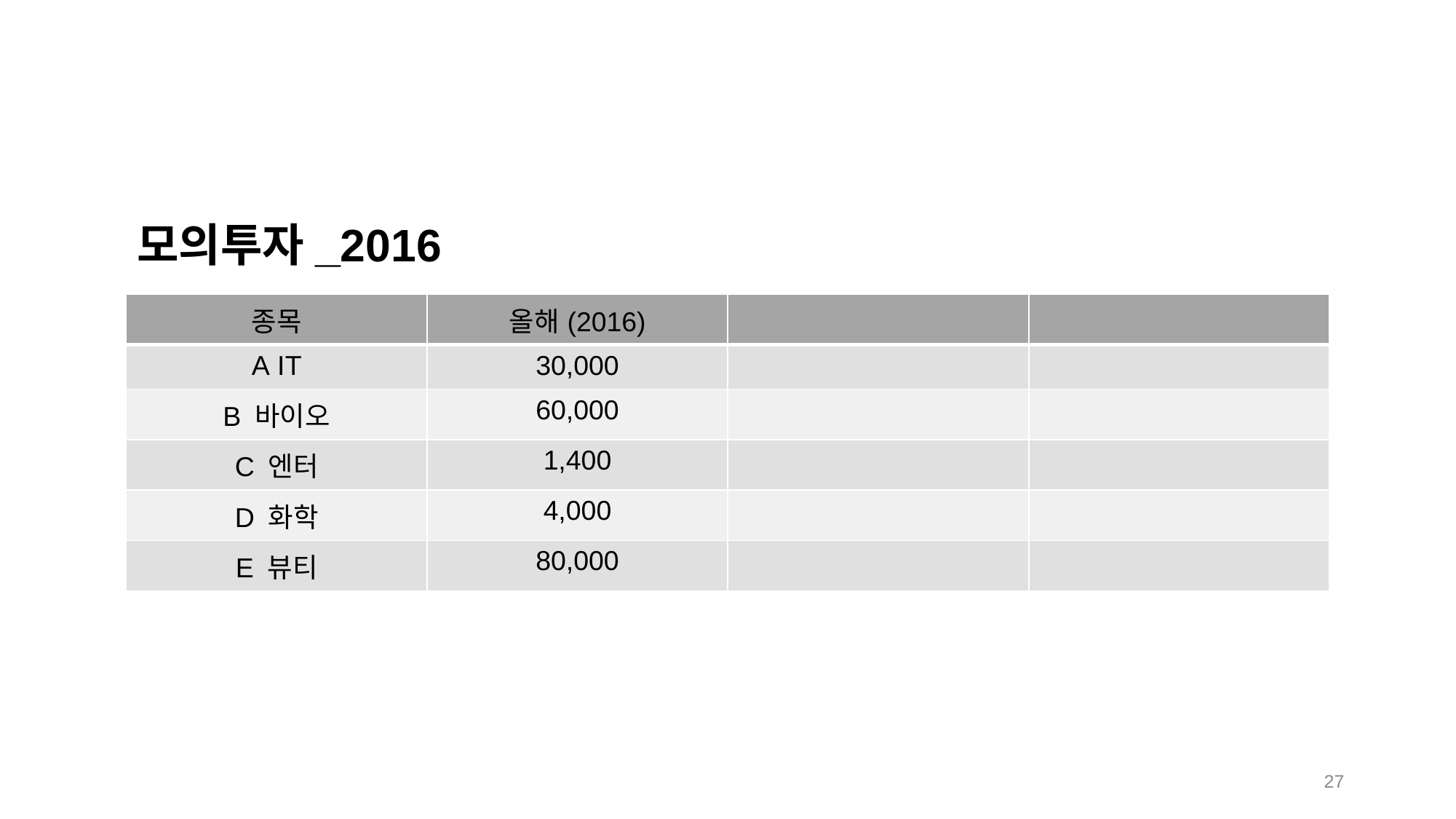

모의투자_2016
| 종목 | 올해(2016) |  |  |
| --- | --- | --- | --- |
| A IT | 30,000 |  |  |
| B 바이오 | 60,000 |  |  |
| C 엔터 | 1,400 |  |  |
| D 화학 | 4,000 |  |  |
| E 뷰티 | 80,000 |  |  |
27